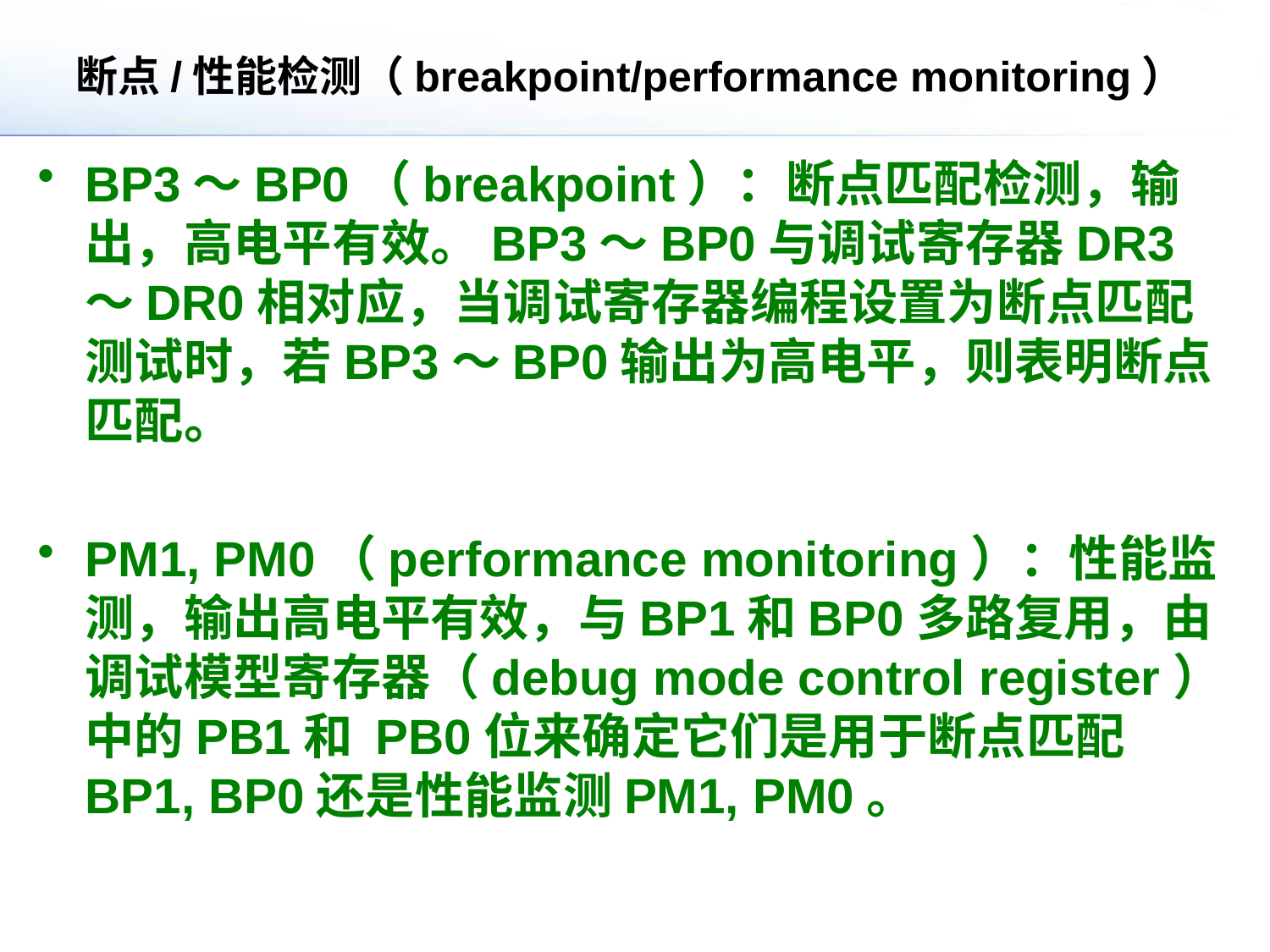

# 断点/性能检测（breakpoint/performance monitoring）
BP3～BP0（breakpoint）：断点匹配检测，输出，高电平有效。BP3～BP0与调试寄存器DR3～DR0相对应，当调试寄存器编程设置为断点匹配测试时，若BP3～BP0输出为高电平，则表明断点匹配。

PM1, PM0（performance monitoring）：性能监测，输出高电平有效，与BP1和BP0多路复用，由调试模型寄存器（debug mode control register）中的PB1和 PB0位来确定它们是用于断点匹配BP1, BP0还是性能监测PM1, PM0。